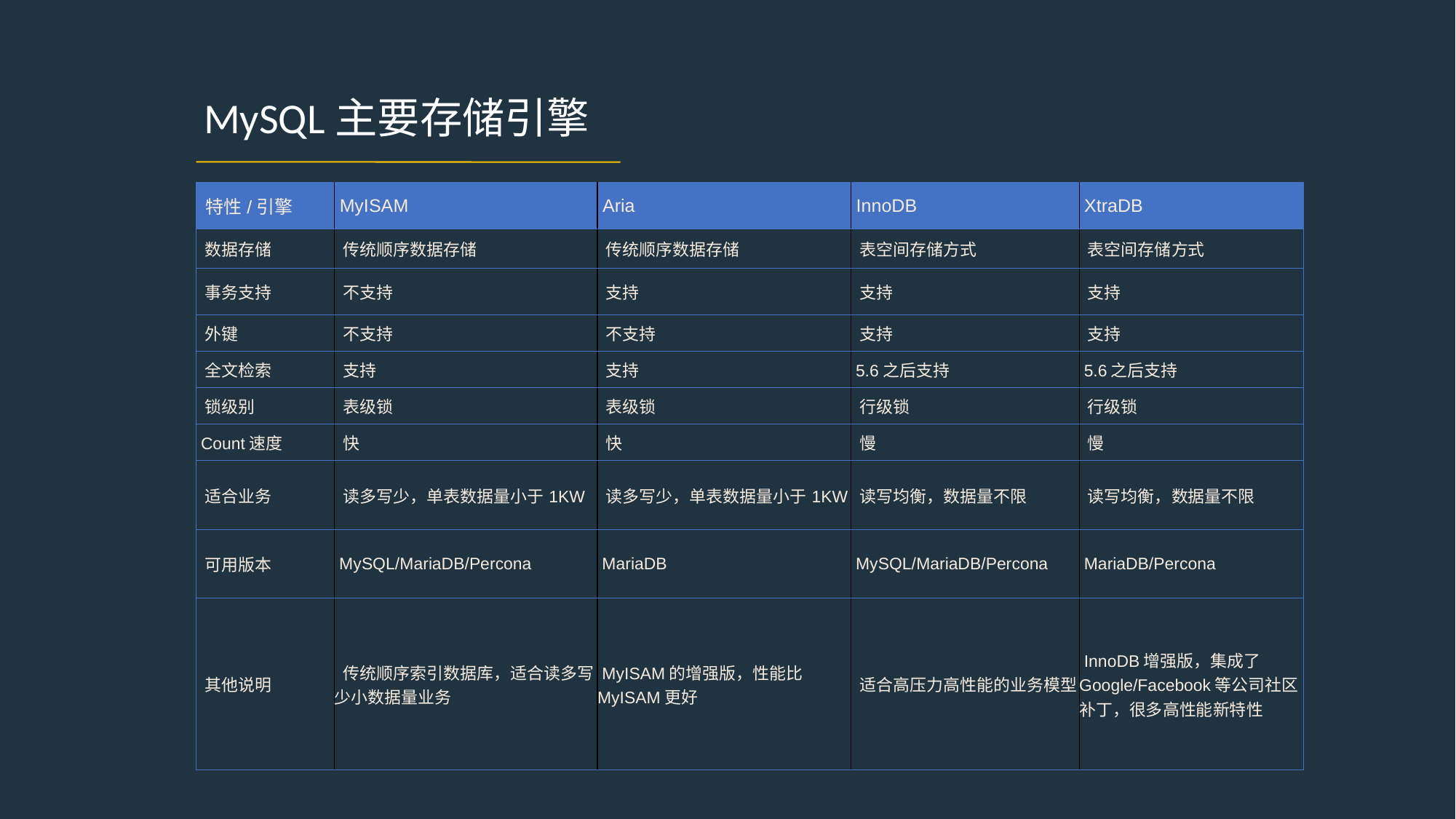

MySQL主要存储引擎
| 特性/引擎 | MyISAM | Aria | InnoDB | XtraDB |
| --- | --- | --- | --- | --- |
| 数据存储 | 传统顺序数据存储 | 传统顺序数据存储 | 表空间存储方式 | 表空间存储方式 |
| 事务支持 | 不支持 | 支持 | 支持 | 支持 |
| 外键 | 不支持 | 不支持 | 支持 | 支持 |
| 全文检索 | 支持 | 支持 | 5.6之后支持 | 5.6之后支持 |
| 锁级别 | 表级锁 | 表级锁 | 行级锁 | 行级锁 |
| Count速度 | 快 | 快 | 慢 | 慢 |
| 适合业务 | 读多写少，单表数据量小于1KW | 读多写少，单表数据量小于1KW | 读写均衡，数据量不限 | 读写均衡，数据量不限 |
| 可用版本 | MySQL/MariaDB/Percona | MariaDB | MySQL/MariaDB/Percona | MariaDB/Percona |
| 其他说明 | 传统顺序索引数据库，适合读多写少小数据量业务 | MyISAM的增强版，性能比MyISAM更好 | 适合高压力高性能的业务模型 | InnoDB增强版，集成了Google/Facebook等公司社区补丁，很多高性能新特性 |